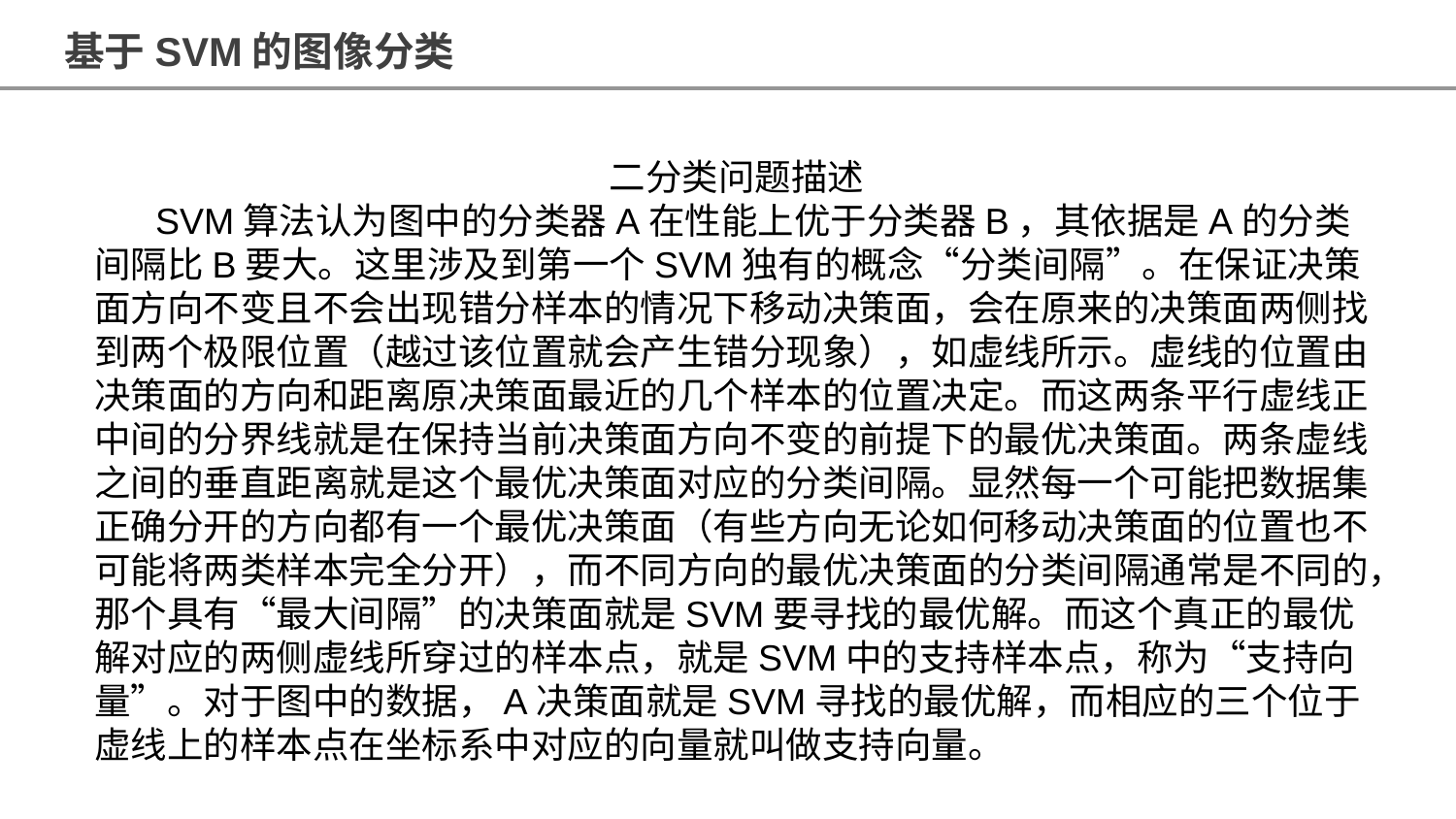

基于SVM的图像分类

二分类问题描述
      SVM算法认为图中的分类器A在性能上优于分类器B，其依据是A的分类间隔比B要大。这里涉及到第一个SVM独有的概念“分类间隔”。在保证决策面方向不变且不会出现错分样本的情况下移动决策面，会在原来的决策面两侧找到两个极限位置（越过该位置就会产生错分现象），如虚线所示。虚线的位置由决策面的方向和距离原决策面最近的几个样本的位置决定。而这两条平行虚线正中间的分界线就是在保持当前决策面方向不变的前提下的最优决策面。两条虚线之间的垂直距离就是这个最优决策面对应的分类间隔。显然每一个可能把数据集正确分开的方向都有一个最优决策面（有些方向无论如何移动决策面的位置也不可能将两类样本完全分开），而不同方向的最优决策面的分类间隔通常是不同的，那个具有“最大间隔”的决策面就是SVM要寻找的最优解。而这个真正的最优解对应的两侧虚线所穿过的样本点，就是SVM中的支持样本点，称为“支持向量”。对于图中的数据，A决策面就是SVM寻找的最优解，而相应的三个位于虚线上的样本点在坐标系中对应的向量就叫做支持向量。